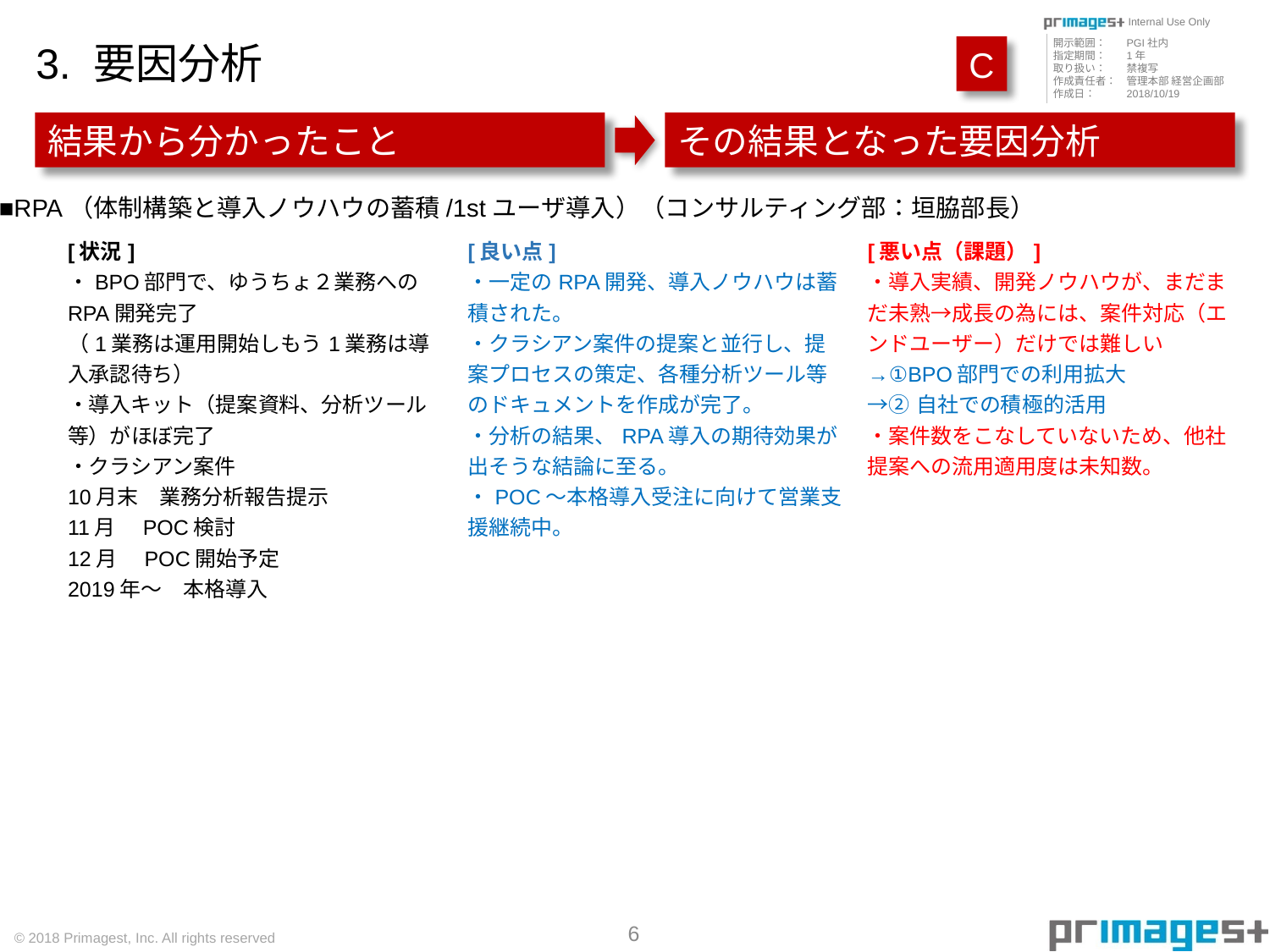

# 3. 要因分析
C
結果から分かったこと
その結果となった要因分析

■RPA（体制構築と導入ノウハウの蓄積/1stユーザ導入）（コンサルティング部：垣脇部長）
| [状況] ・BPO部門で、ゆうちょ２業務へのRPA開発完了 （1業務は運用開始しもう1業務は導入承認待ち） ・導入キット（提案資料、分析ツール等）がほぼ完了 ・クラシアン案件 10月末　業務分析報告提示 11月　POC検討 12月　POC開始予定 2019年～　本格導入 | [良い点] ・一定のRPA開発、導入ノウハウは蓄積された。 ・クラシアン案件の提案と並行し、提案プロセスの策定、各種分析ツール等のドキュメントを作成が完了。 ・分析の結果、RPA導入の期待効果が出そうな結論に至る。 ・POC～本格導入受注に向けて営業支援継続中。 | [悪い点（課題）] ・導入実績、開発ノウハウが、まだまだ未熟→成長の為には、案件対応（エンドユーザー）だけでは難しい →①BPO部門での利用拡大 →②自社での積極的活用 ・案件数をこなしていないため、他社提案への流用適用度は未知数。 |
| --- | --- | --- |
© 2018 Primagest, Inc. All rights reserved
6